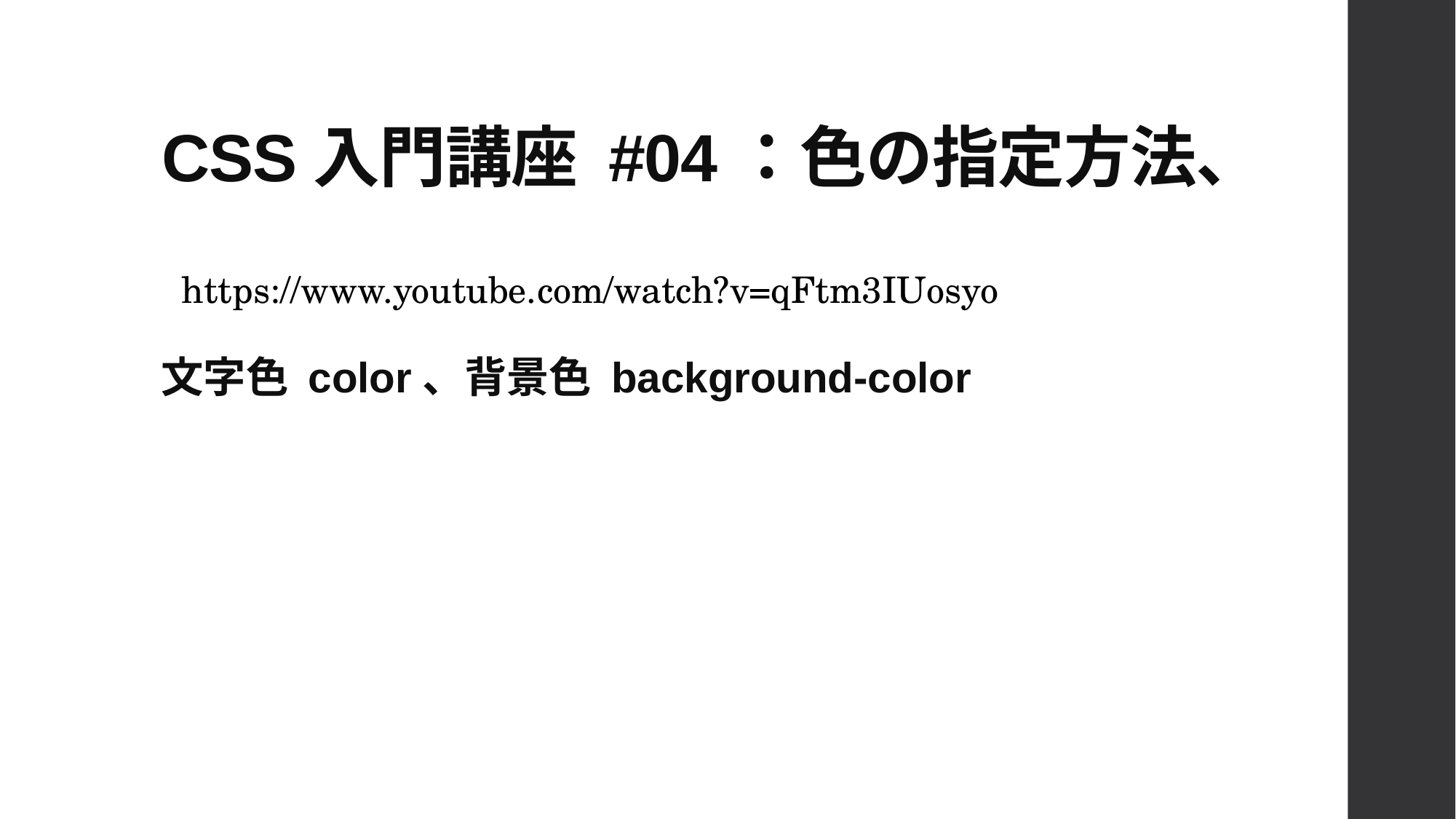

# CSS入門講座 #04：色の指定方法、
https://www.youtube.com/watch?v=qFtm3IUosyo
文字色 color、背景色 background-color